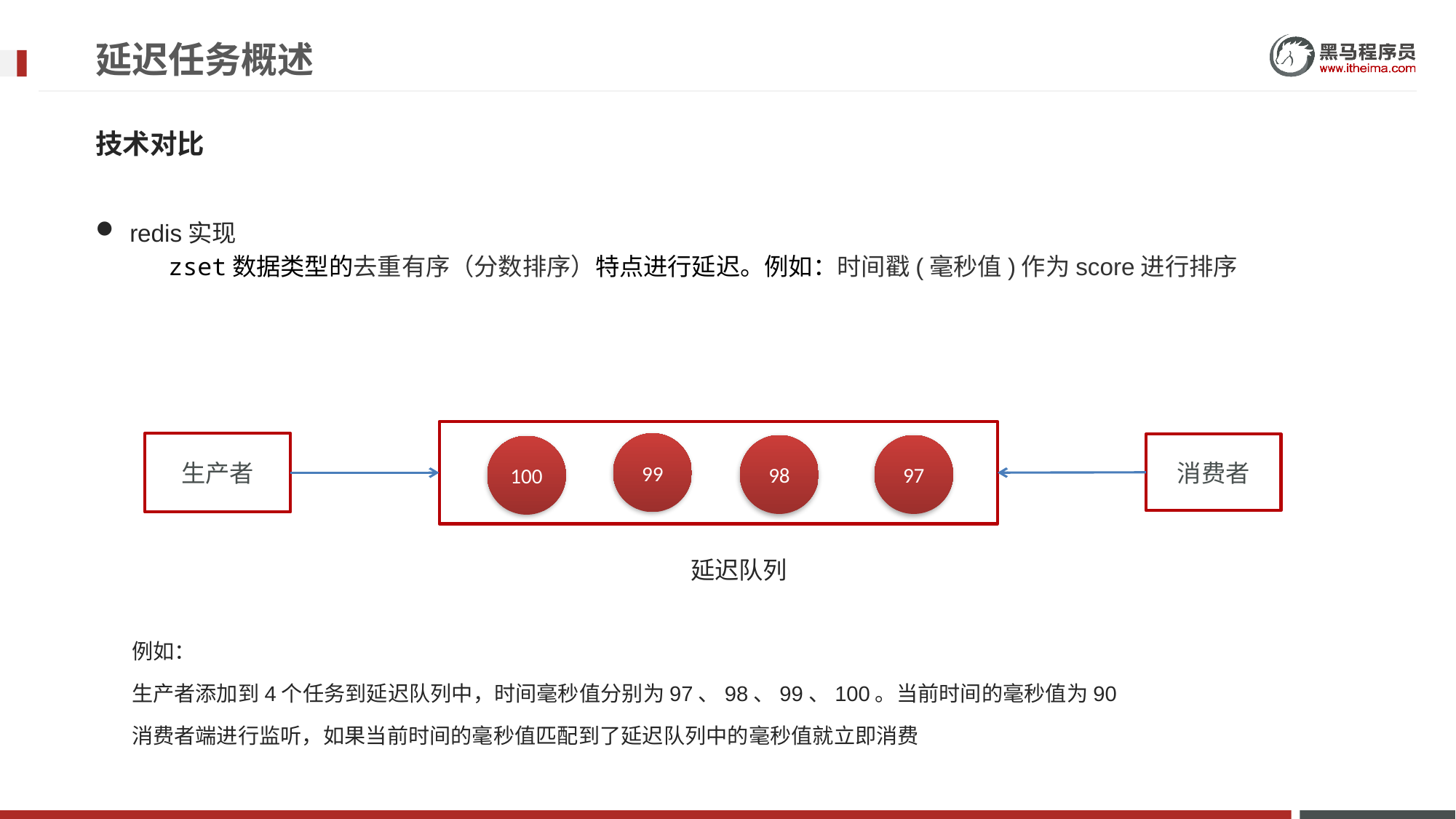

# 延迟任务概述
技术对比
redis实现
zset数据类型的去重有序（分数排序）特点进行延迟。例如：时间戳(毫秒值)作为score进行排序

生产者
99
消费者
98
97
100
延迟队列
例如：
生产者添加到4个任务到延迟队列中，时间毫秒值分别为97、98、99、100。当前时间的毫秒值为90
消费者端进行监听，如果当前时间的毫秒值匹配到了延迟队列中的毫秒值就立即消费